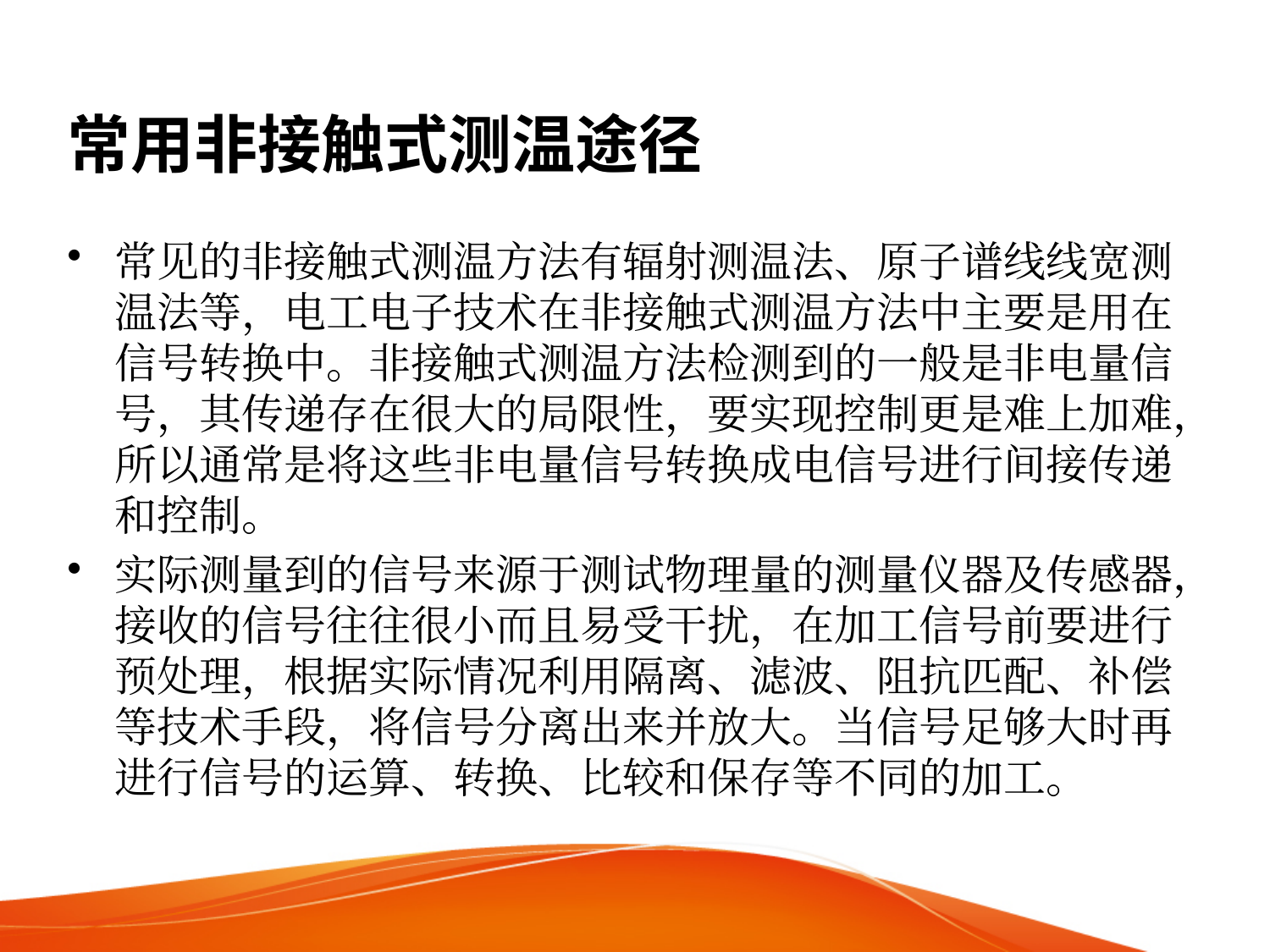

常用非接触式测温途径
常见的非接触式测温方法有辐射测温法、原子谱线线宽测温法等，电工电子技术在非接触式测温方法中主要是用在信号转换中。非接触式测温方法检测到的一般是非电量信号，其传递存在很大的局限性，要实现控制更是难上加难，所以通常是将这些非电量信号转换成电信号进行间接传递和控制。
实际测量到的信号来源于测试物理量的测量仪器及传感器，接收的信号往往很小而且易受干扰，在加工信号前要进行预处理，根据实际情况利用隔离、滤波、阻抗匹配、补偿等技术手段，将信号分离出来并放大。当信号足够大时再进行信号的运算、转换、比较和保存等不同的加工。